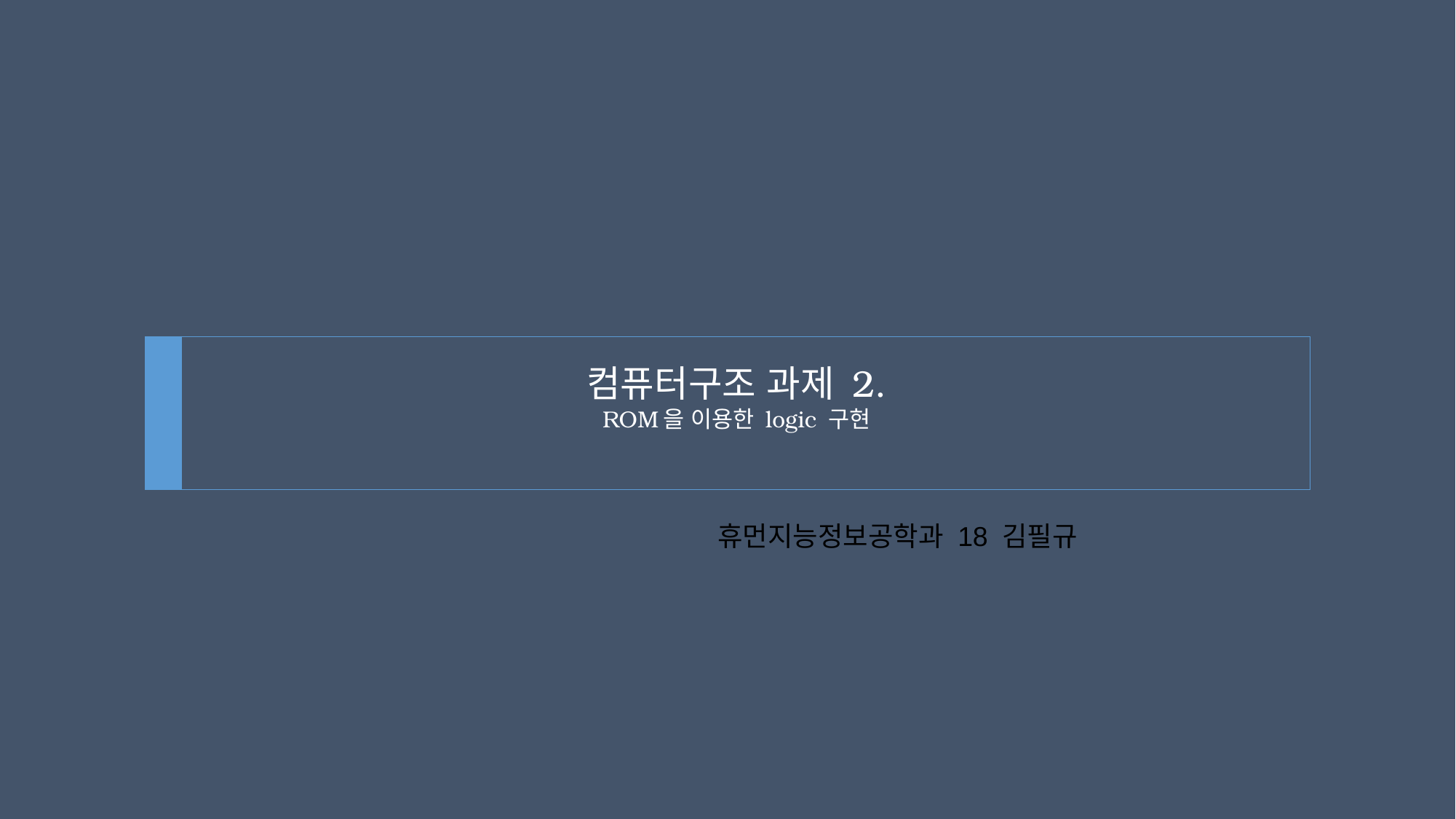

# 컴퓨터구조 과제 2. ROM을 이용한 logic 구현
휴먼지능정보공학과 18 김필규